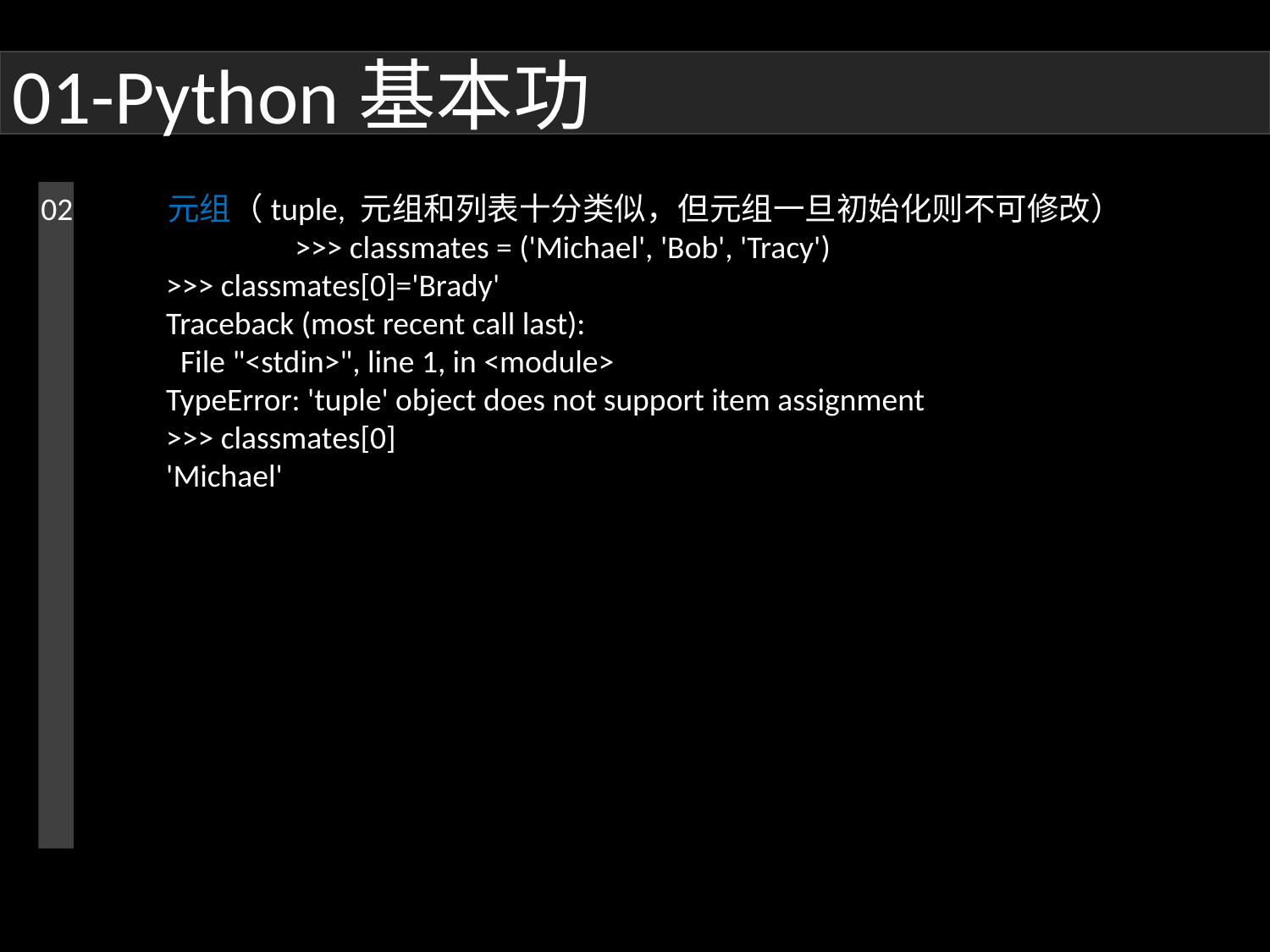

01-Python基本功
02	元组（tuple, 元组和列表十分类似，但元组一旦初始化则不可修改）
		>>> classmates = ('Michael', 'Bob', 'Tracy')
>>> classmates[0]='Brady'
Traceback (most recent call last):
  File "<stdin>", line 1, in <module>
TypeError: 'tuple' object does not support item assignment
>>> classmates[0]
'Michael'